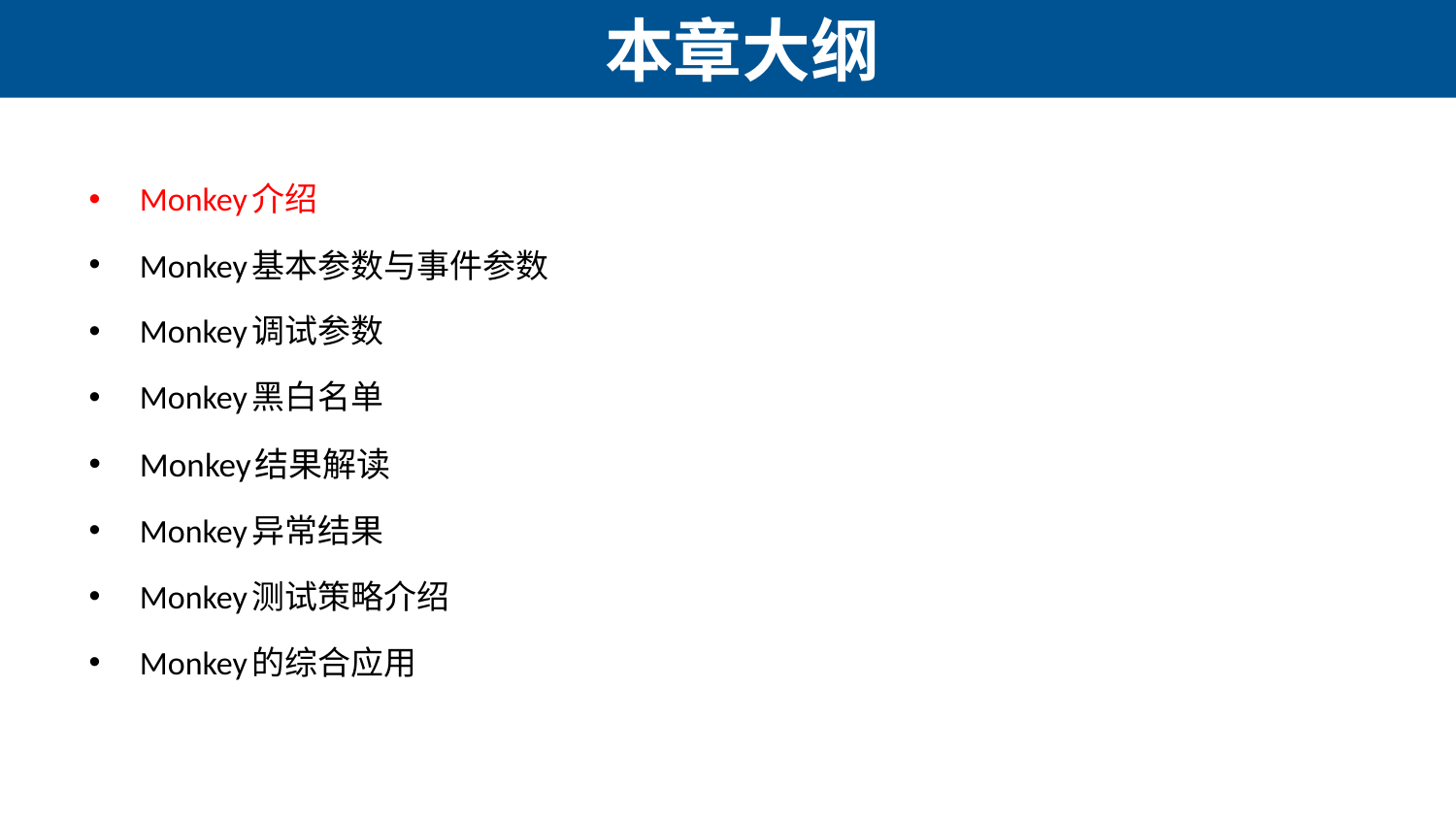

# 本章大纲
Monkey介绍
Monkey基本参数与事件参数
Monkey调试参数
Monkey黑白名单
Monkey结果解读
Monkey异常结果
Monkey测试策略介绍
Monkey的综合应用